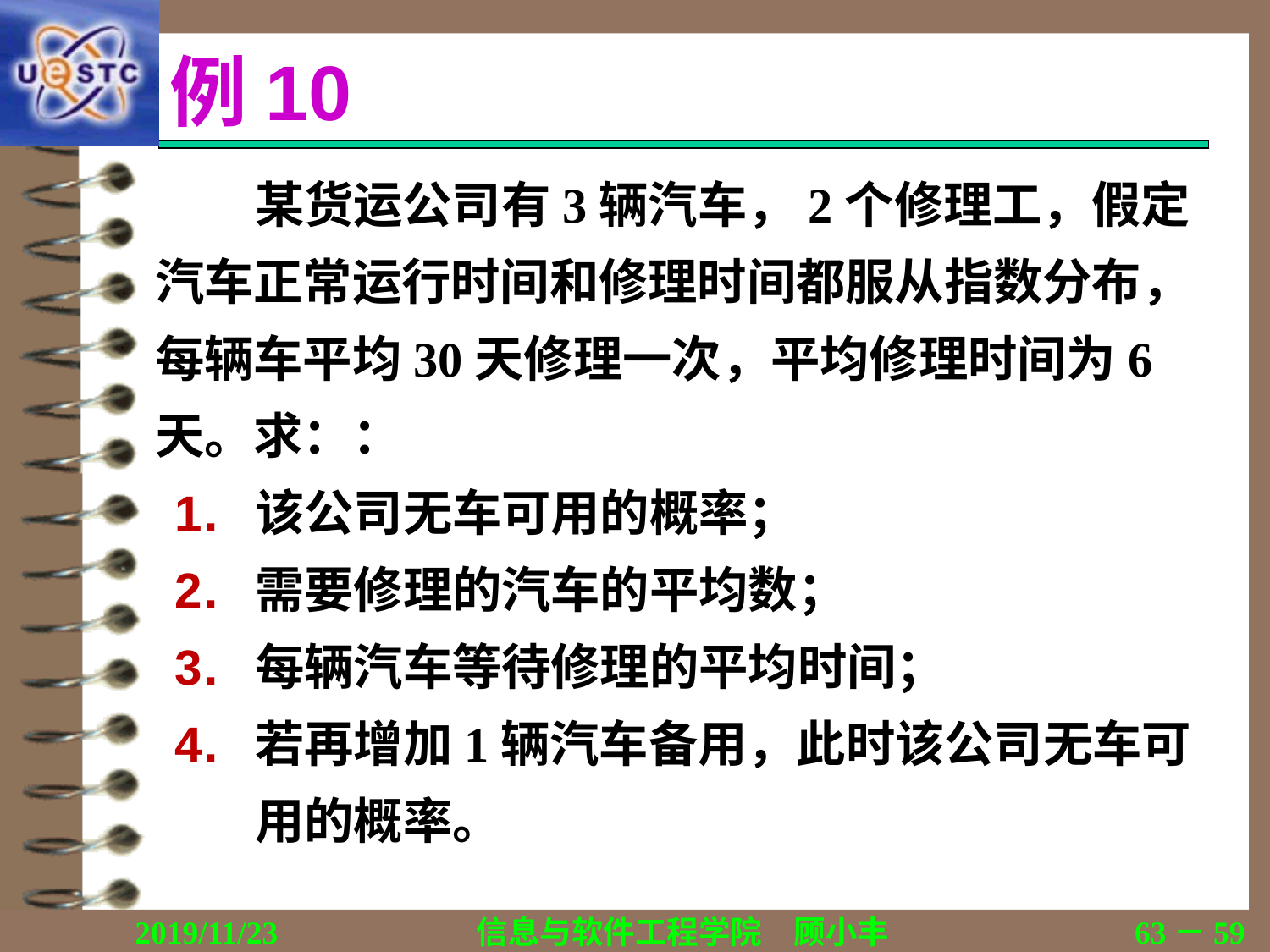

# 例10
某货运公司有3辆汽车，2个修理工，假定汽车正常运行时间和修理时间都服从指数分布，每辆车平均30天修理一次，平均修理时间为6天。求：：
该公司无车可用的概率；
需要修理的汽车的平均数；
每辆汽车等待修理的平均时间；
若再增加1辆汽车备用，此时该公司无车可用的概率。
2019/11/23
信息与软件工程学院　顾小丰
63－59